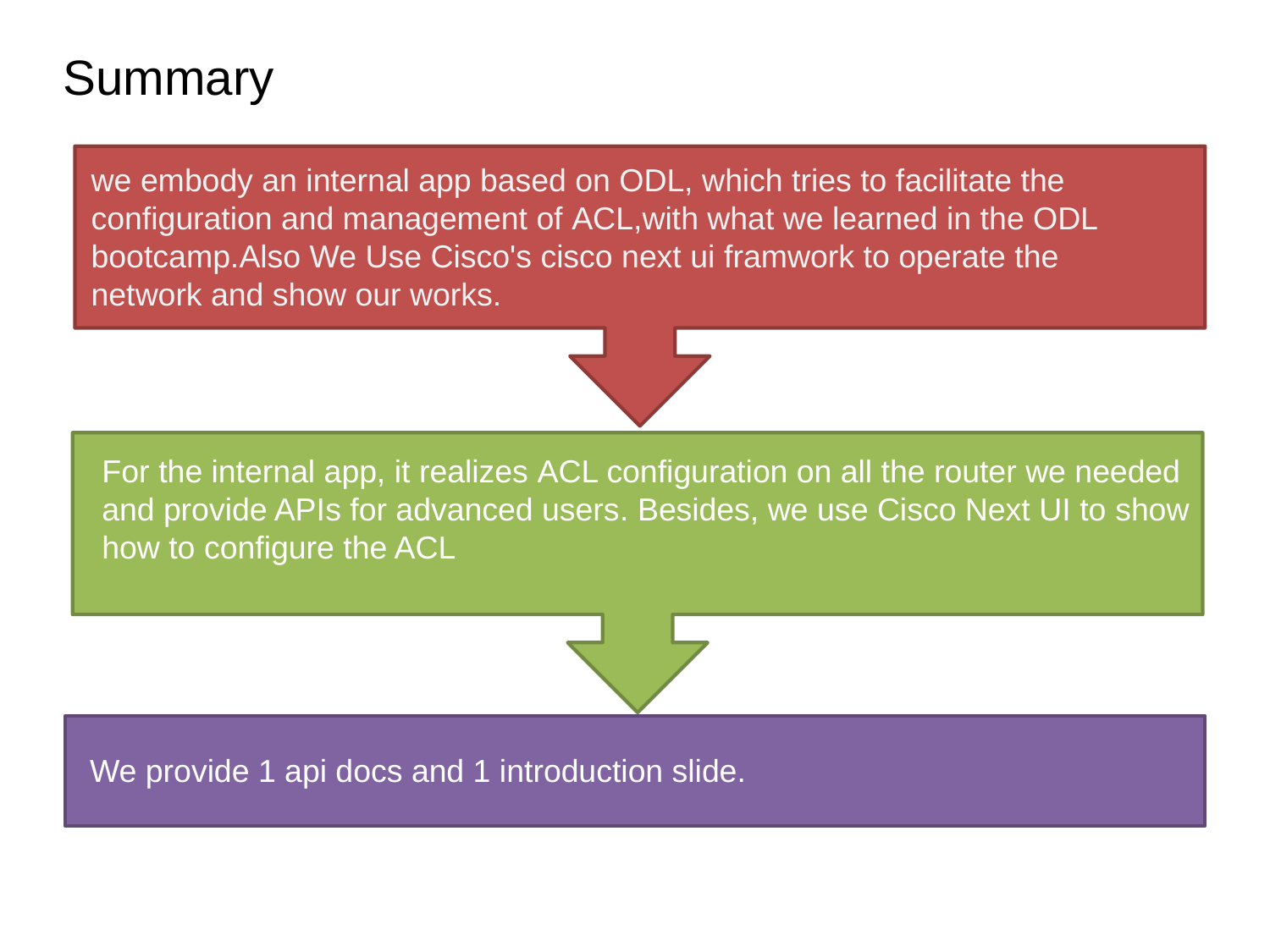

Summary

we embody an internal app based on ODL, which tries to facilitate the configuration and management of ACL,with what we learned in the ODL bootcamp.Also We Use Cisco's cisco next ui framwork to operate the network and show our works.
点击添加文本
点击添加文本

For the internal app, it realizes ACL configuration on all the router we needed and provide APIs for advanced users. Besides, we use Cisco Next UI to show how to configure the ACL
点击添加文本

We provide 1 api docs and 1 introduction slide.
点击添加文本